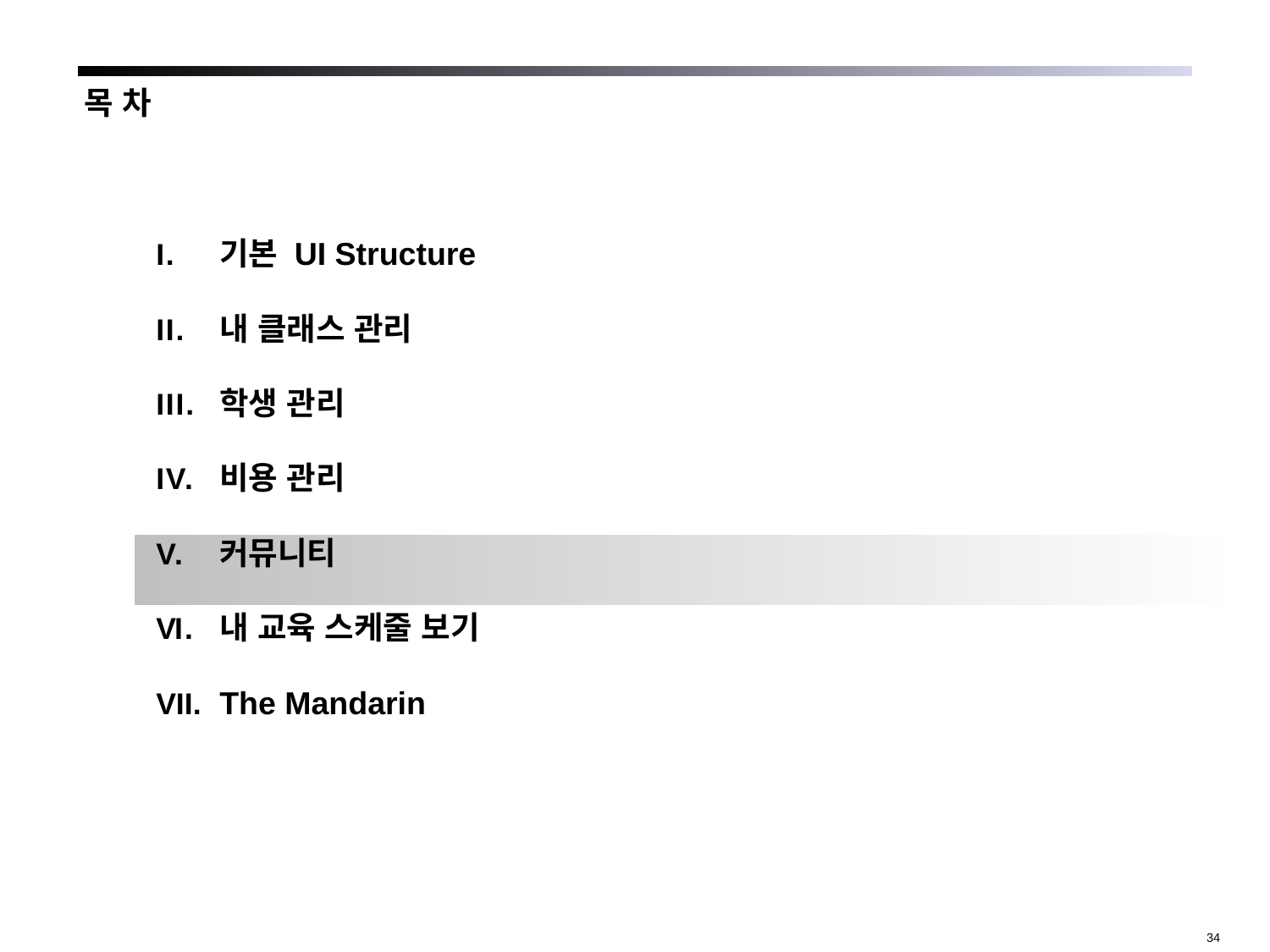

목 차
기본 UI Structure
내 클래스 관리
학생 관리
비용 관리
커뮤니티
내 교육 스케줄 보기
The Mandarin